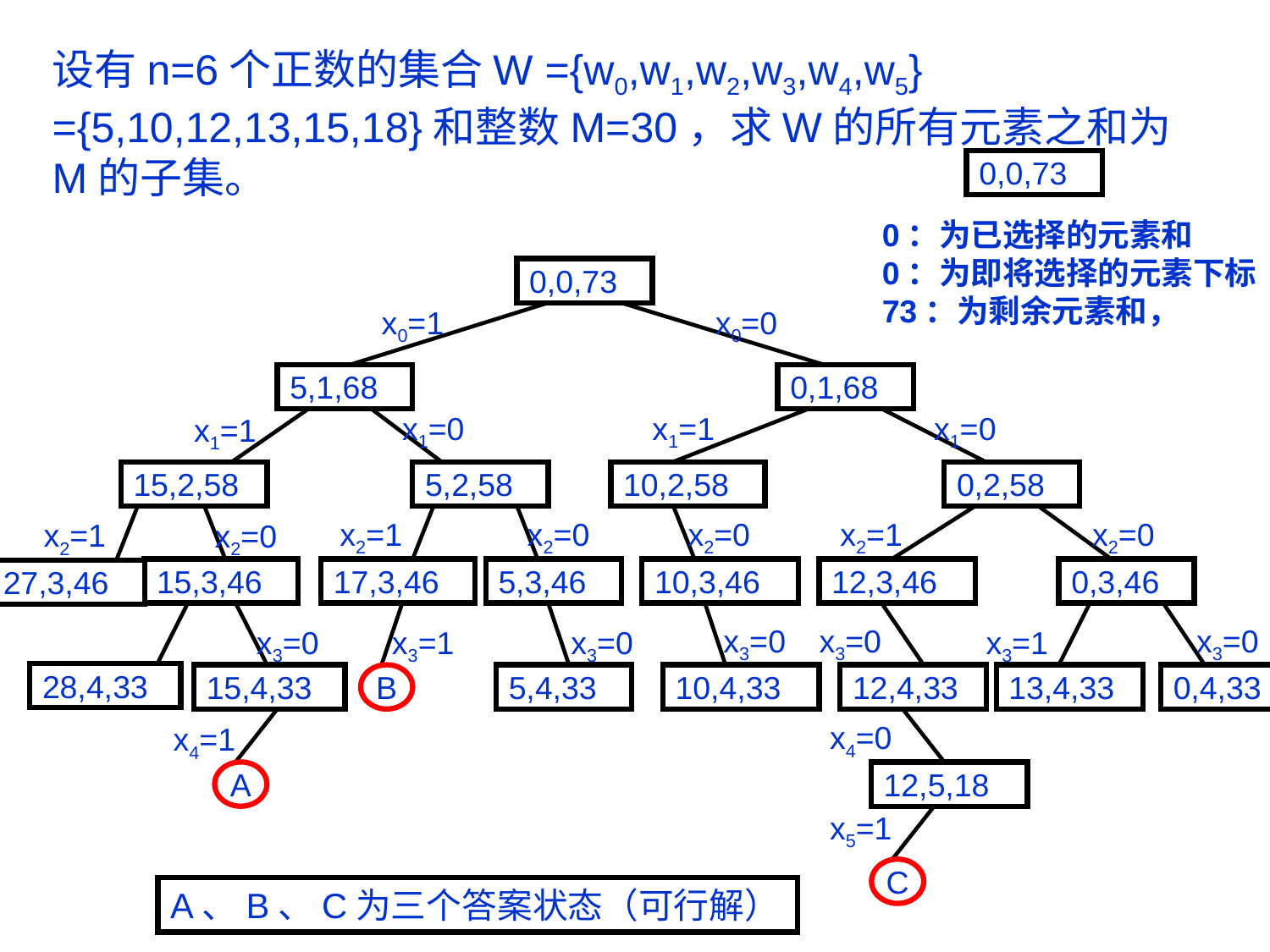

设有n=6个正数的集合W ={w0,w1,w2,w3,w4,w5} ={5,10,12,13,15,18}和整数M=30，求W的所有元素之和为M的子集。
0,0,73
0：为已选择的元素和
0：为即将选择的元素下标
73：为剩余元素和，
0,0,73

x0=1

x0=0
5,1,68
0,1,68

x1=0
x1=1

x1=0
x1=1
15,2,58
5,2,58
10,2,58
0,2,58

x2=1
x2=0
x2=0
x2=1
x2=0
x2=1
x2=0
15,3,46
17,3,46
5,3,46
10,3,46
12,3,46
0,3,46
27,3,46

x3=0
x3=0
x3=0
x3=0
x3=1
x3=0
x3=1
28,4,33
15,4,33
B
5,4,33
10,4,33
12,4,33
13,4,33
0,4,33

x4=0
x4=1
A
12,5,18

x5=1
C
A、B、C为三个答案状态（可行解）
30